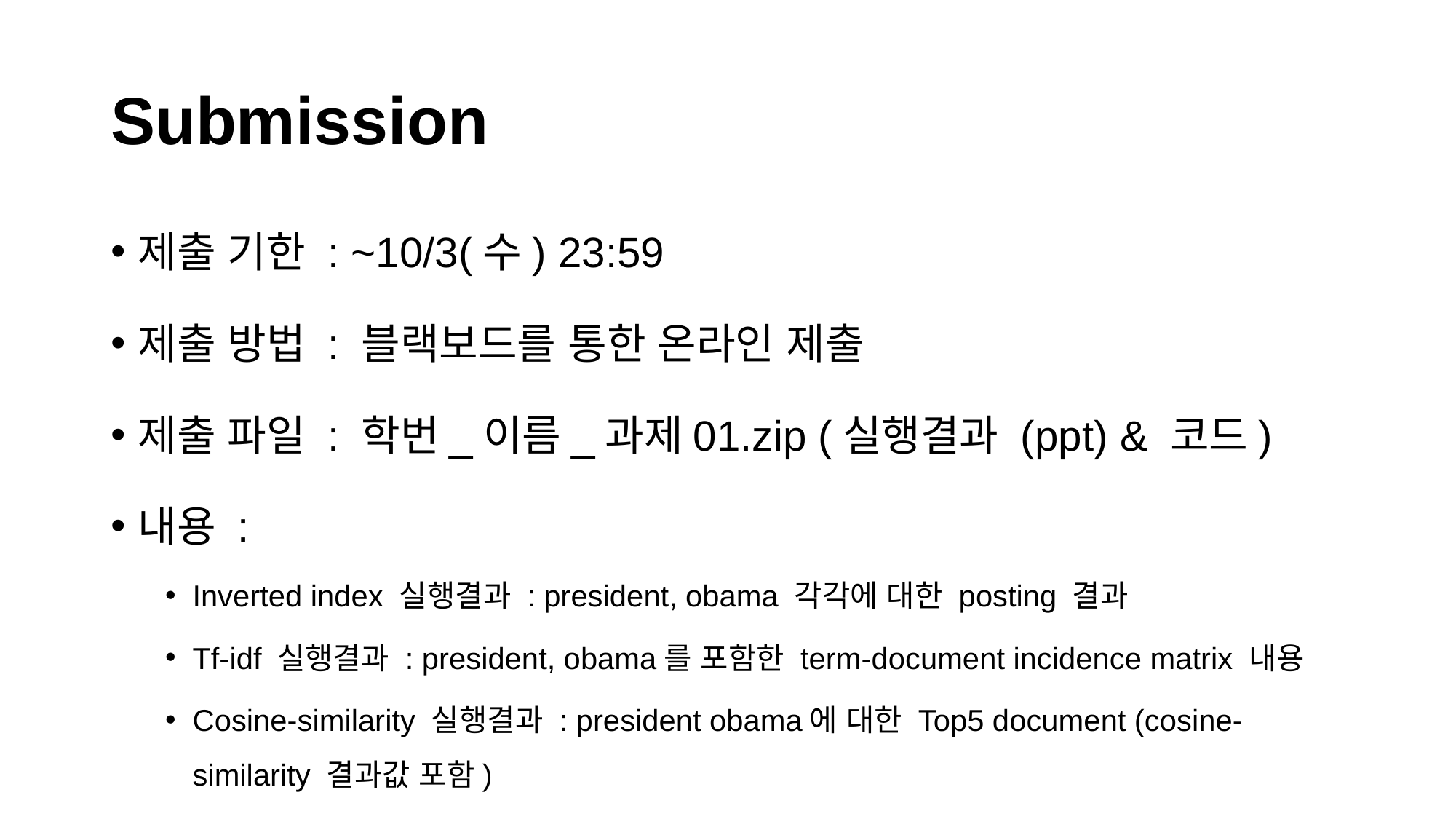

Submission
제출 기한 : ~10/3(수) 23:59
제출 방법 : 블랙보드를 통한 온라인 제출
제출 파일 : 학번_이름_과제01.zip (실행결과 (ppt) & 코드)
내용 :
Inverted index 실행결과 : president, obama 각각에 대한 posting 결과
Tf-idf 실행결과 : president, obama를 포함한 term-document incidence matrix 내용
Cosine-similarity 실행결과 : president obama에 대한 Top5 document (cosine-similarity 결과값 포함)